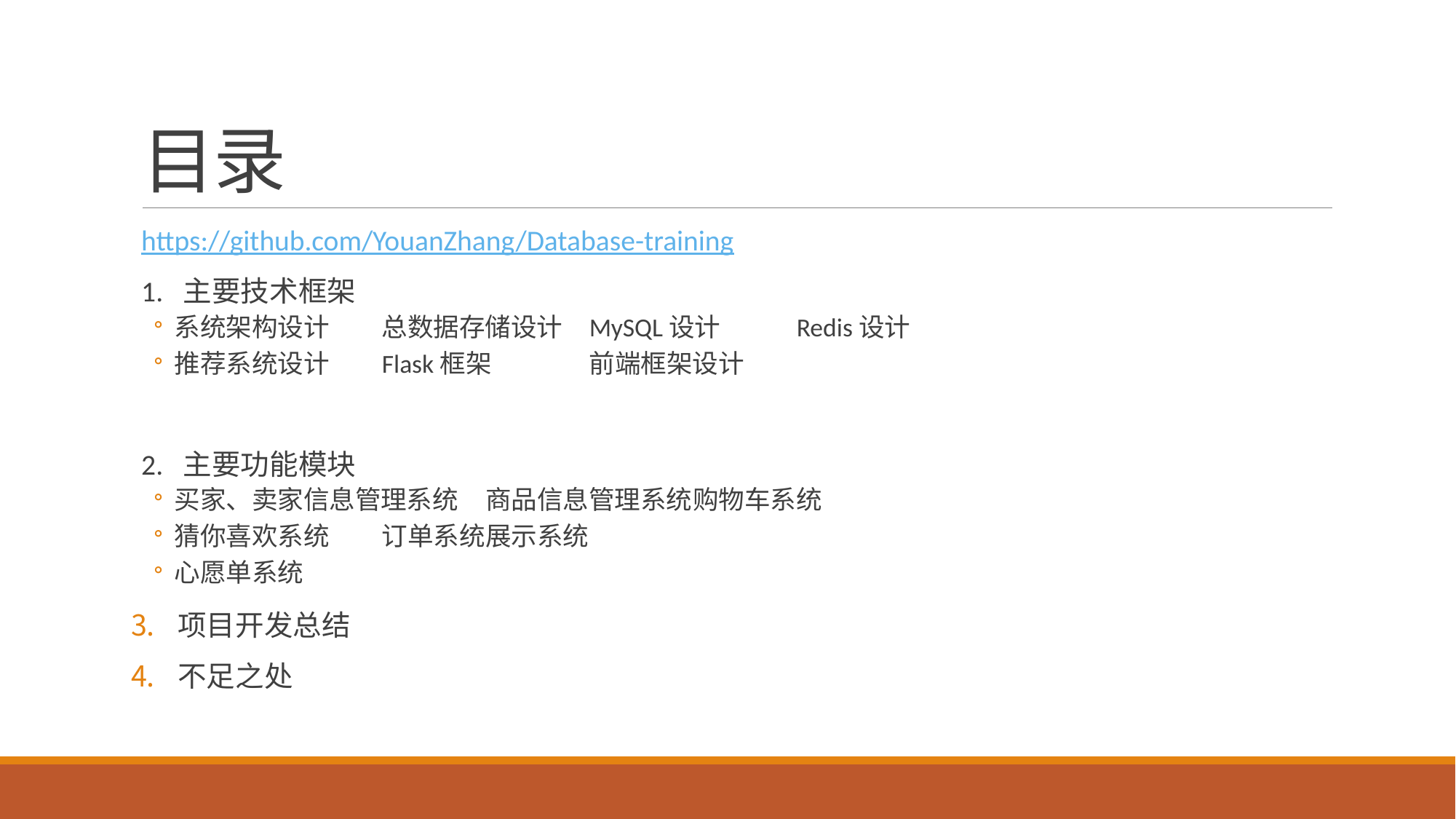

# 目录
https://github.com/YouanZhang/Database-training
1.  主要技术框架
系统架构设计 		总数据存储设计	MySQL设计  	Redis设计
推荐系统设计 		Flask框架  	前端框架设计

2.  主要功能模块
买家、卖家信息管理系统	商品信息管理系统	购物车系统
猜你喜欢系统			订单系统		展示系统
心愿单系统
项目开发总结
不足之处